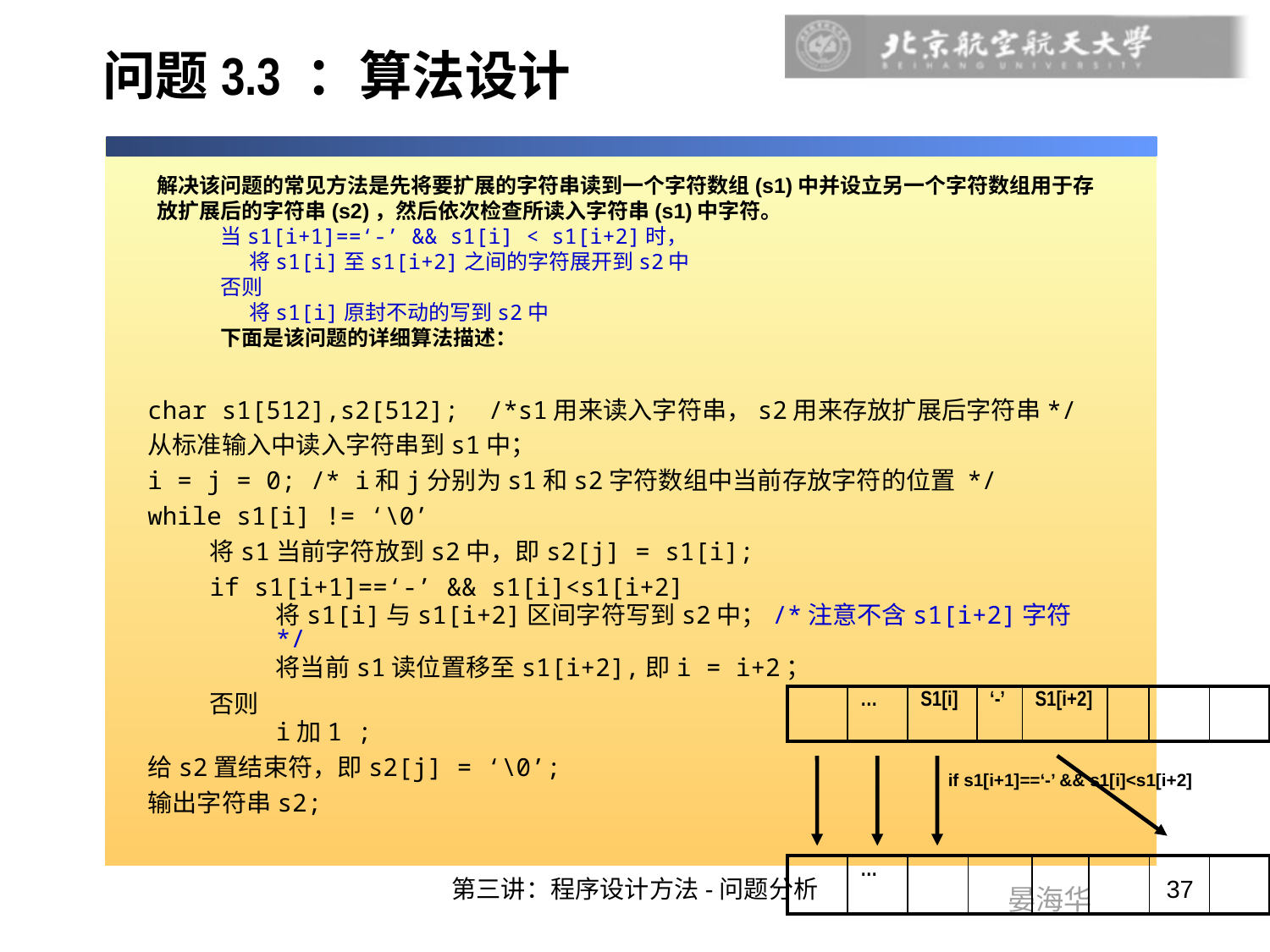

# 问题3.3 ：算法设计
解决该问题的常见方法是先将要扩展的字符串读到一个字符数组(s1)中并设立另一个字符数组用于存放扩展后的字符串(s2)，然后依次检查所读入字符串(s1)中字符。
当s1[i+1]==‘-’ && s1[i] < s1[i+2]时，
     将s1[i]至s1[i+2]之间的字符展开到s2中
否则
     将s1[i]原封不动的写到s2中
下面是该问题的详细算法描述：
char s1[512],s2[512];  /*s1用来读入字符串，s2用来存放扩展后字符串*/
从标准输入中读入字符串到s1中；
i = j = 0; /* i和j分别为s1和s2字符数组中当前存放字符的位置 */
while s1[i] != ‘\0’
将s1当前字符放到s2中，即s2[j] = s1[i];
if s1[i+1]==‘-’ && s1[i]<s1[i+2]
将s1[i]与s1[i+2]区间字符写到s2中；/*注意不含s1[i+2]字符*/
将当前s1读位置移至s1[i+2],即i = i+2；
否则
i加1 ;
给s2置结束符，即s2[j] = ‘\0’;
输出字符串s2;
|  | … | S1[i] | ‘-’ | S1[i+2] |  |  |  |
| --- | --- | --- | --- | --- | --- | --- | --- |

if s1[i+1]==‘-’ && s1[i]<s1[i+2]
|  | … |  |  |  |  |  |  |
| --- | --- | --- | --- | --- | --- | --- | --- |
第三讲：程序设计方法-问题分析
37